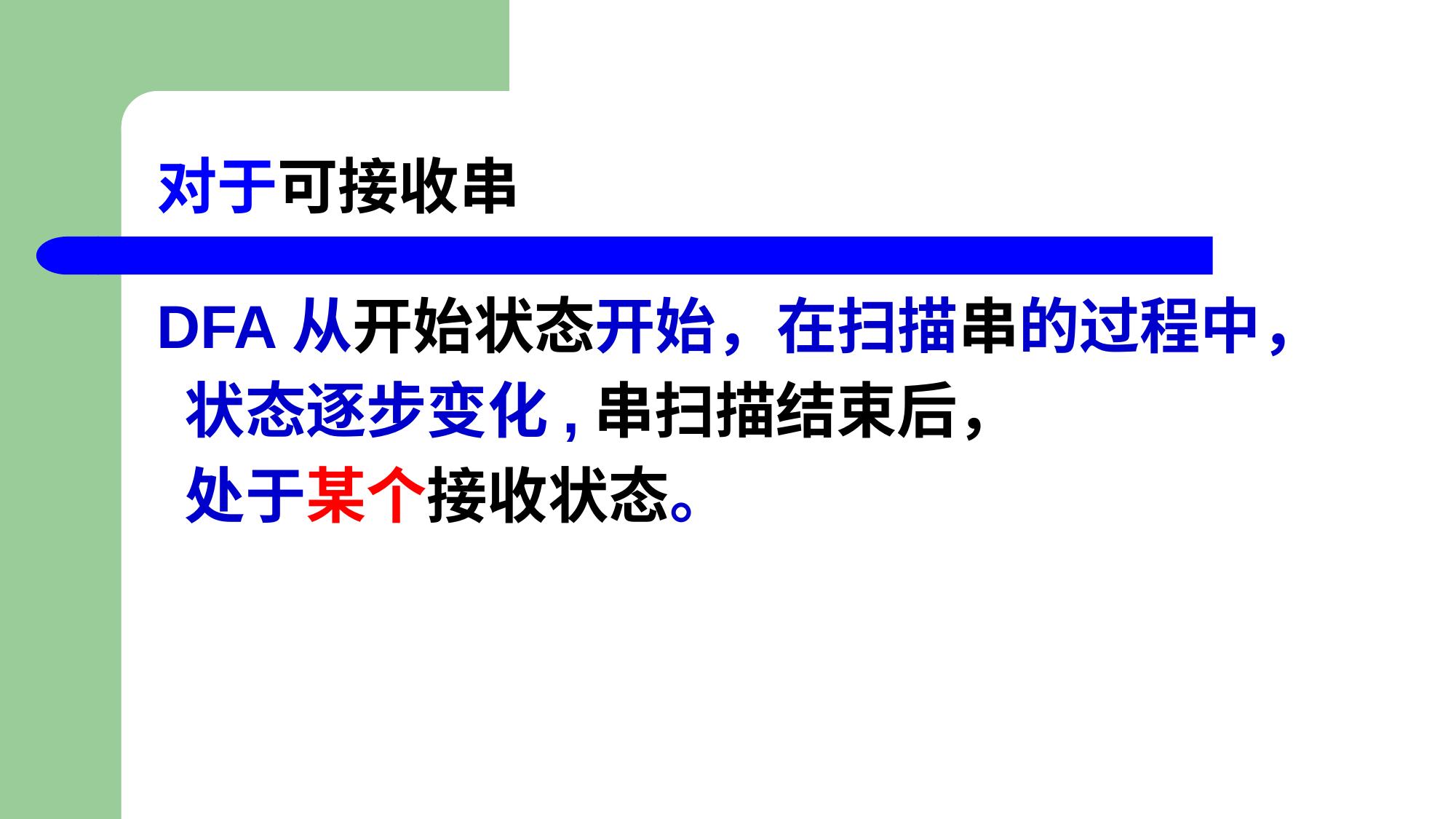

# 对于可接收串
DFA从开始状态开始，在扫描串的过程中，
 状态逐步变化,串扫描结束后，
 处于某个接收状态。